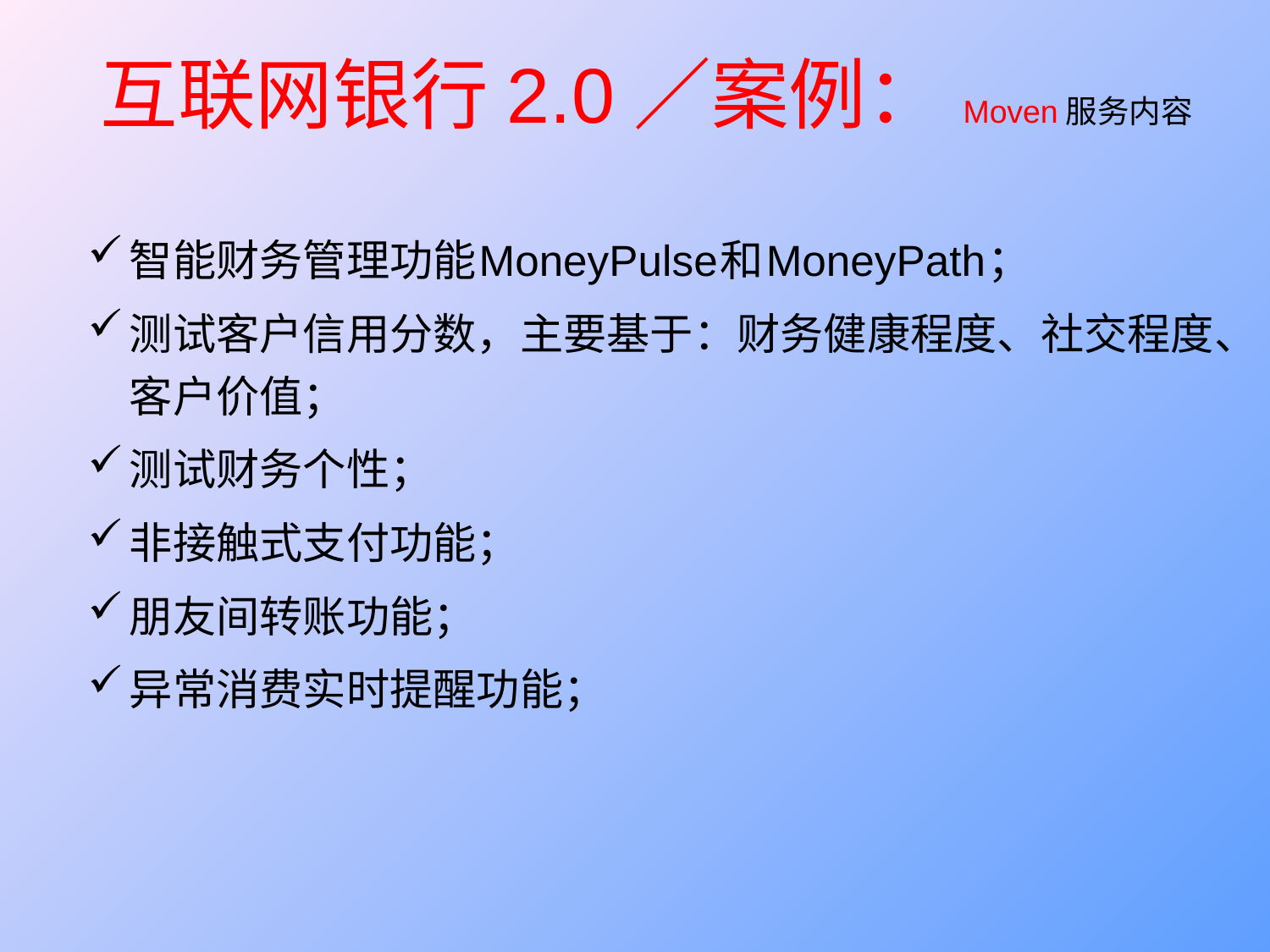

# 互联网银行2.0／案例：Moven服务内容
智能财务管理功能MoneyPulse和MoneyPath；
测试客户信用分数，主要基于：财务健康程度、社交程度、客户价值；
测试财务个性；
非接触式支付功能；
朋友间转账功能；
异常消费实时提醒功能；